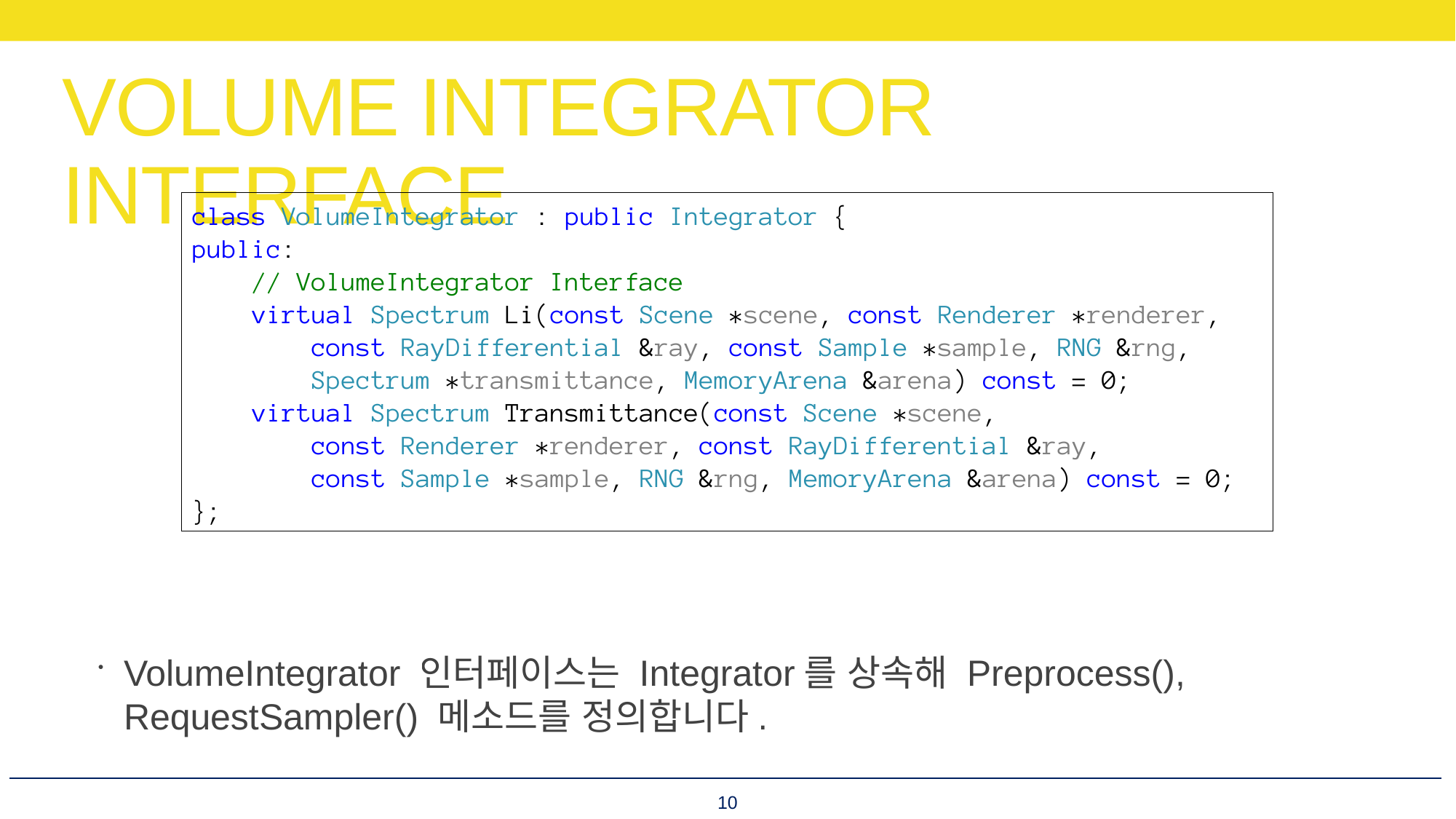

# VOLUME INTEGRATOR INTERFACE

VolumeIntegrator 인터페이스는 Integrator를 상속해 Preprocess(), RequestSampler() 메소드를 정의합니다.

class VolumeIntegrator : public Integrator {
public:
    // VolumeIntegrator Interface
    virtual Spectrum Li(const Scene *scene, const Renderer *renderer,
        const RayDifferential &ray, const Sample *sample, RNG &rng,
        Spectrum *transmittance, MemoryArena &arena) const = 0;
    virtual Spectrum Transmittance(const Scene *scene,
        const Renderer *renderer, const RayDifferential &ray,
        const Sample *sample, RNG &rng, MemoryArena &arena) const = 0;
};
10